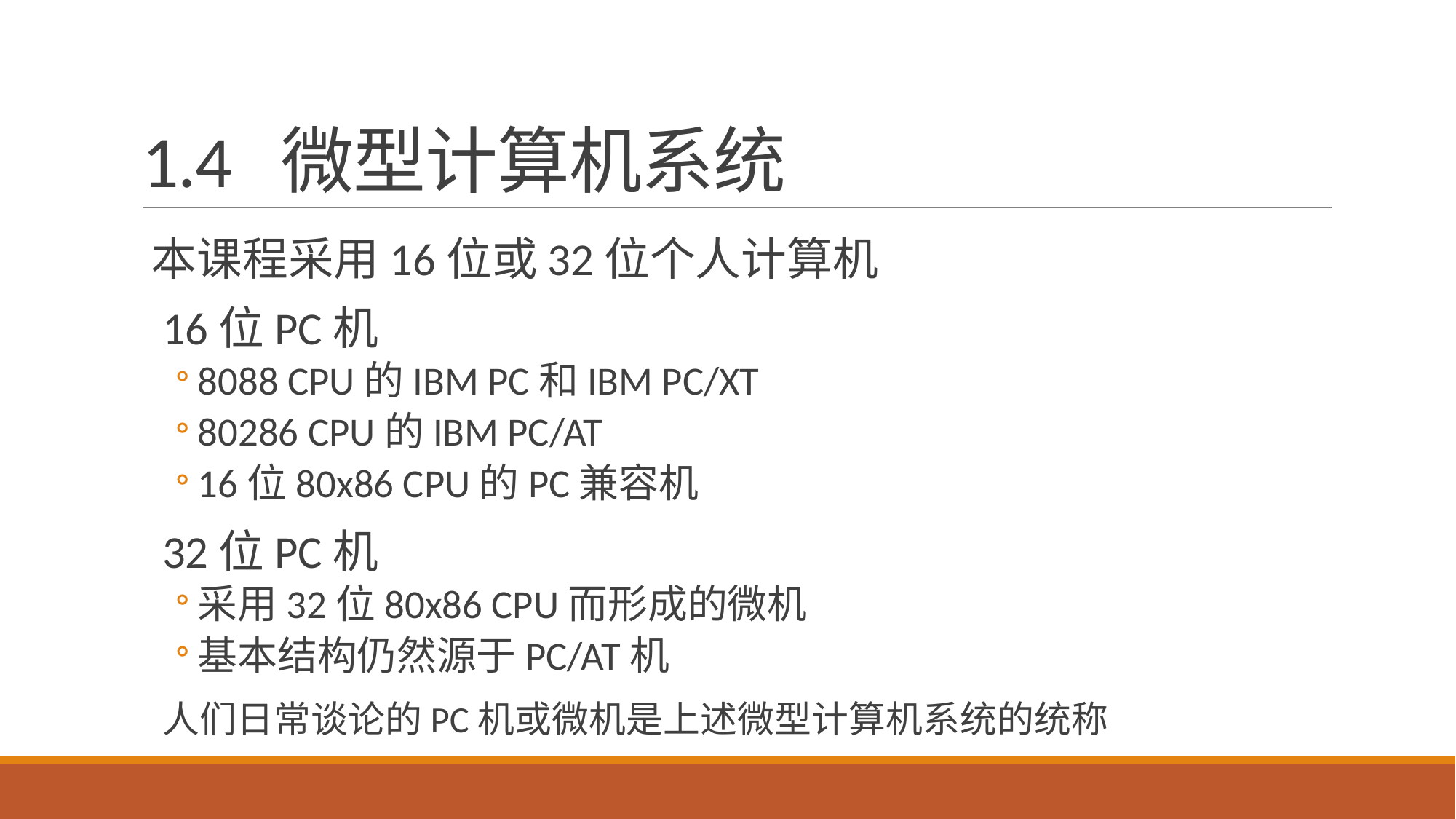

# 1.4  微型计算机系统
本课程采用16位或32位个人计算机
16位PC机
8088 CPU的IBM PC和IBM PC/XT
80286 CPU的IBM PC/AT
16位80x86 CPU的PC兼容机
32位PC机
采用32位80x86 CPU而形成的微机
基本结构仍然源于PC/AT机
人们日常谈论的PC机或微机是上述微型计算机系统的统称